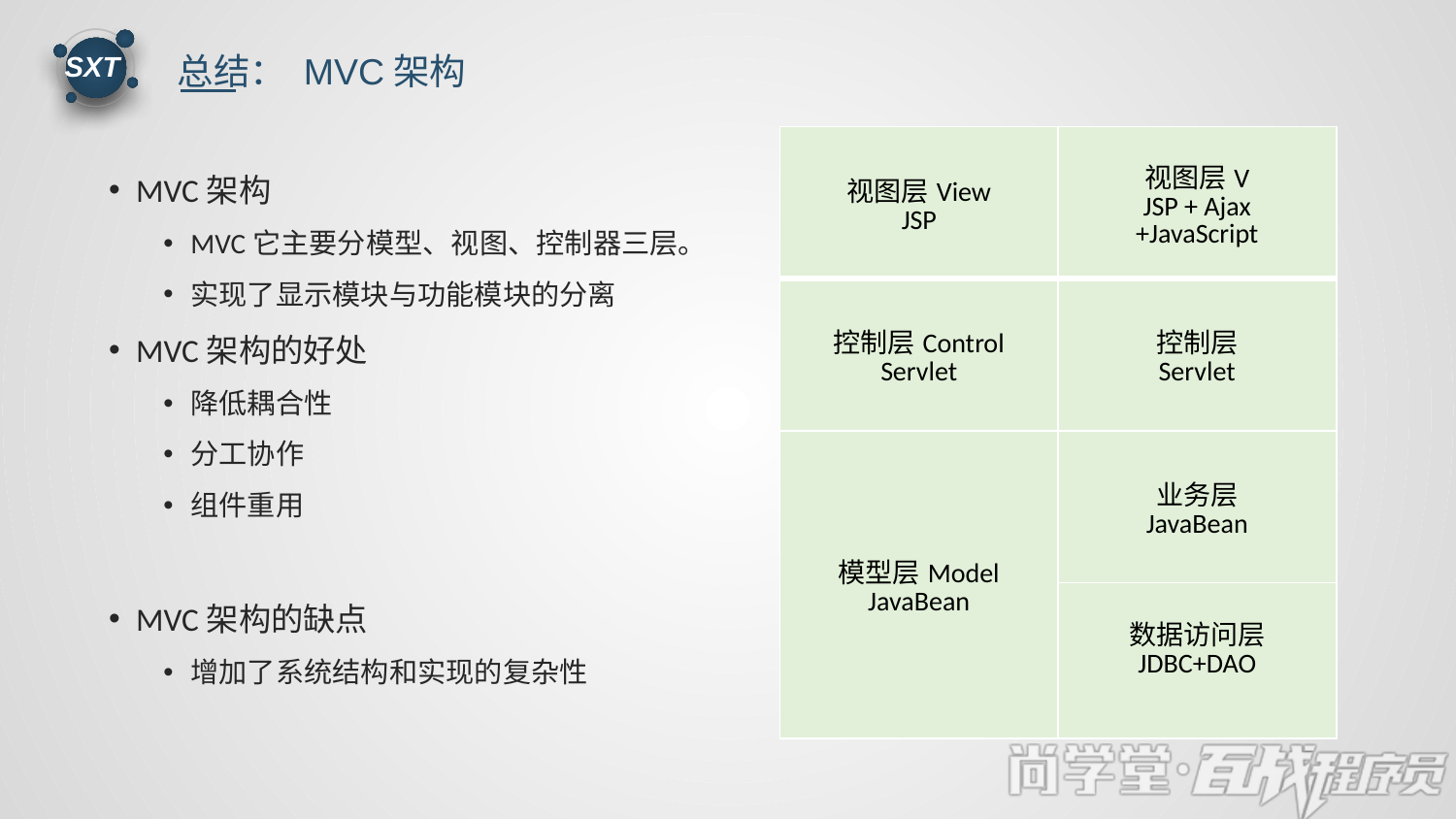

总结： MVC架构
SXT
| 视图层View JSP | 视图层V JSP + Ajax +JavaScript |
| --- | --- |
| 控制层Control Servlet | 控制层 Servlet |
| 模型层Model JavaBean | 业务层 JavaBean |
|  | 数据访问层 JDBC+DAO |
MVC架构
MVC它主要分模型、视图、控制器三层。
实现了显示模块与功能模块的分离
MVC架构的好处
降低耦合性
分工协作
组件重用

MVC架构的缺点
增加了系统结构和实现的复杂性